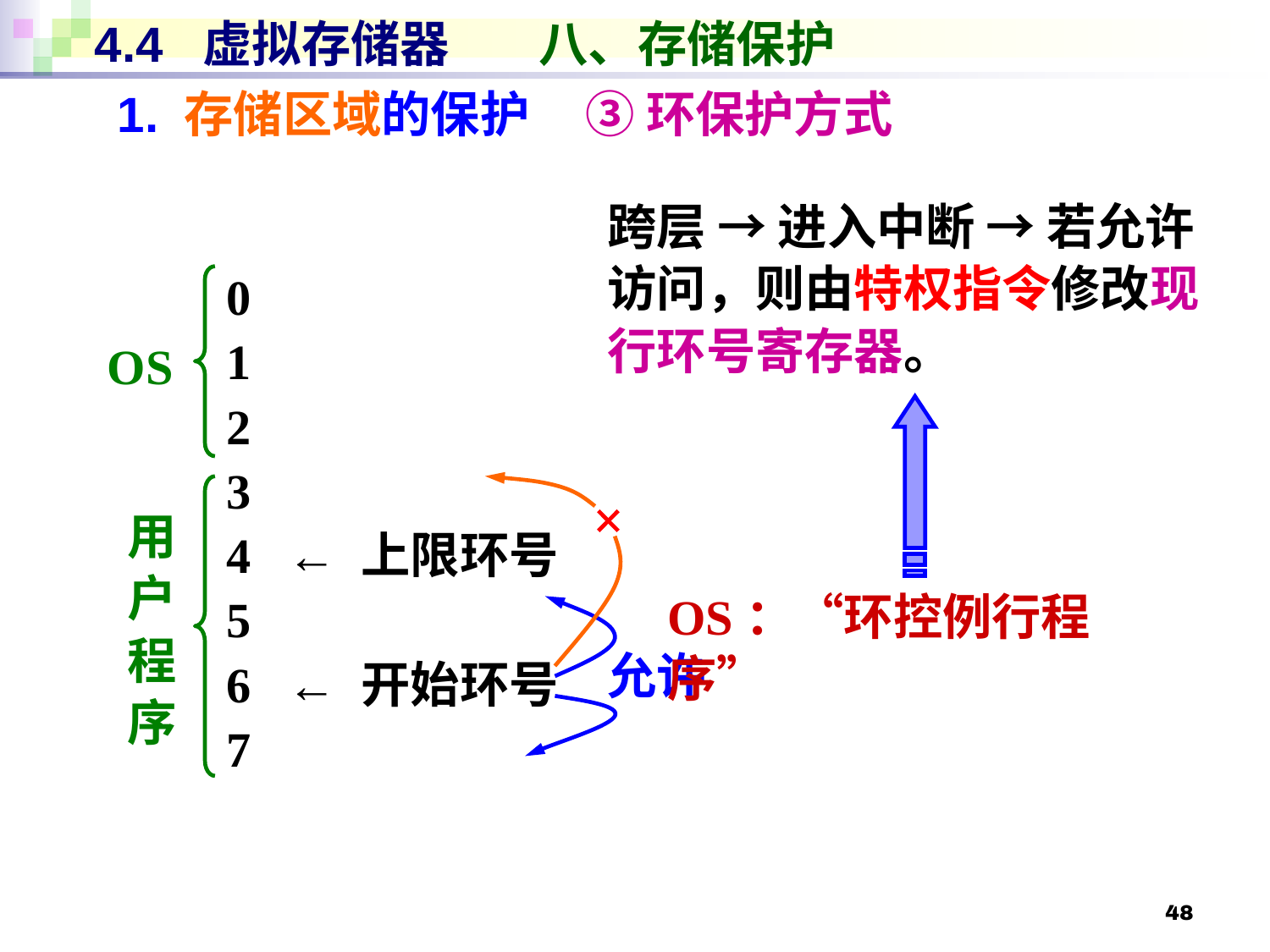

# 4.4  虚拟存储器        八、存储保护
1. 存储区域的保护     ③ 环保护方式
跨层 → 进入中断 → 若允许访问，则由特权指令修改现行环号寄存器。
0
1
2
3
4   ← 上限环号
5
6   ← 开始环号
7

OS

用户程序

OS：“环控例行程序”

允许

48